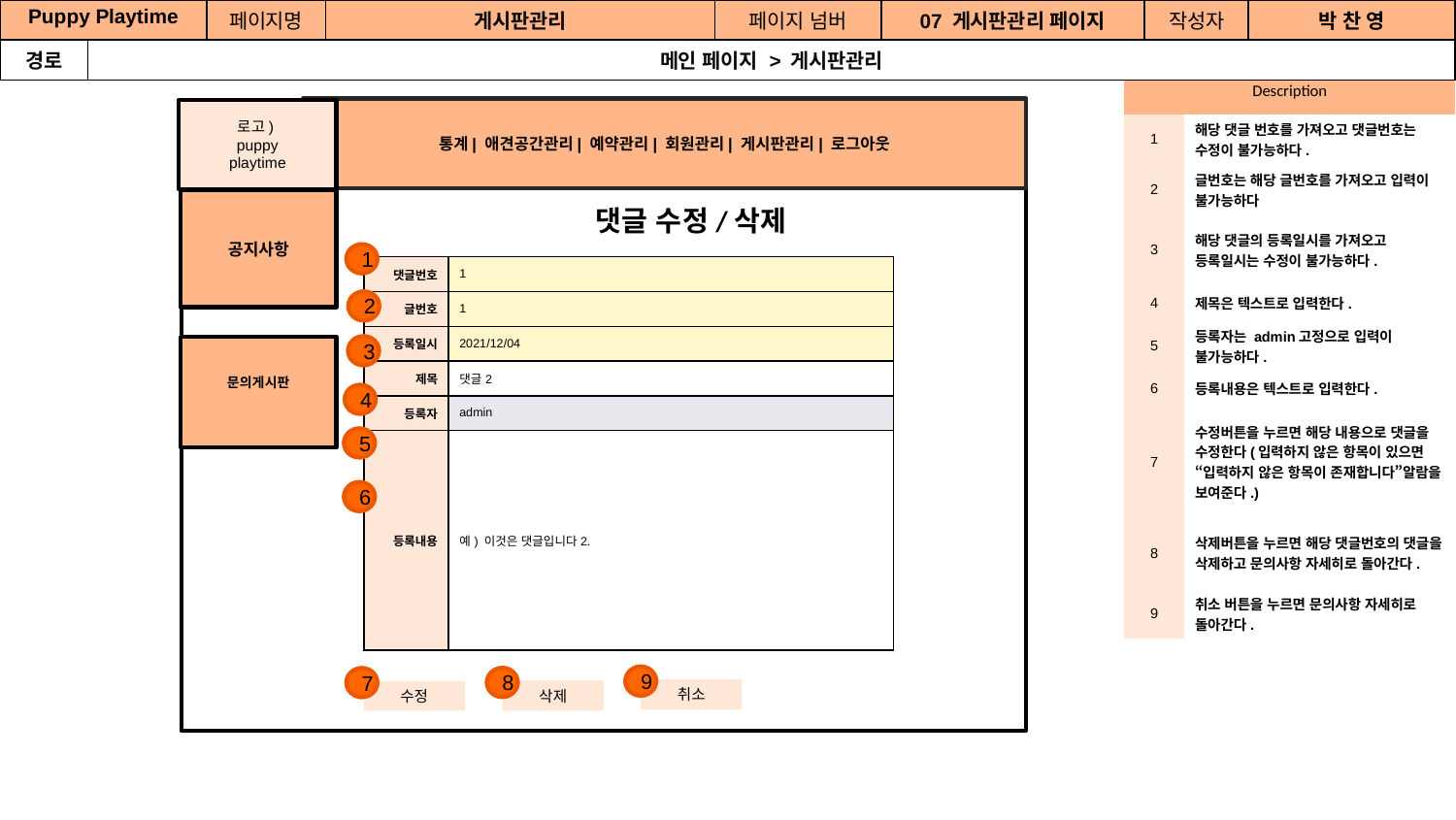

| Puppy Playtime | 김 주 영 | 페이지명 | 게시판관리 | 페이지 넘버 | 07 게시판관리 페이지 | 작성자 | 박 찬 영 |
| --- | --- | --- | --- | --- | --- | --- | --- |
| 경로 | 메인 페이지 > 게시판관리 | 김 주 영 | 김 주 영 | 김 주 영 | 김 주 영 | 김 주 영 | 김 주 영 |
| Description |  |
| --- | --- |
| 1 | 해당 댓글 번호를 가져오고 댓글번호는 수정이 불가능하다. |
| 2 | 글번호는 해당 글번호를 가져오고 입력이 불가능하다 |
| 3 | 해당 댓글의 등록일시를 가져오고 등록일시는 수정이 불가능하다. |
| 4 | 제목은 텍스트로 입력한다. |
| 5 | 등록자는 admin고정으로 입력이 불가능하다. |
| 6 | 등록내용은 텍스트로 입력한다. |
| 7 | 수정버튼을 누르면 해당 내용으로 댓글을 수정한다(입력하지 않은 항목이 있으면 “입력하지 않은 항목이 존재합니다”알람을 보여준다.) |
| 8 | 삭제버튼을 누르면 해당 댓글번호의 댓글을 삭제하고 문의사항 자세히로 돌아간다. |
| 9 | 취소 버튼을 누르면 문의사항 자세히로 돌아간다. |
통계| 애견공간관리| 예약관리| 회원관리| 게시판관리| 로그아웃
로고)
puppy
playtime

공지사항
1
| 댓글번호 | 1 |
| --- | --- |
| 글번호 | 1 |
| 등록일시 | 2021/12/04 |
| 제목 | 댓글2 |
| 등록자 | admin |
| 등록내용 | 예) 이것은 댓글입니다2. |
2
3

문의게시판

4
5
6
9
8
7
취소
삭제
수정
댓글 수정/삭제